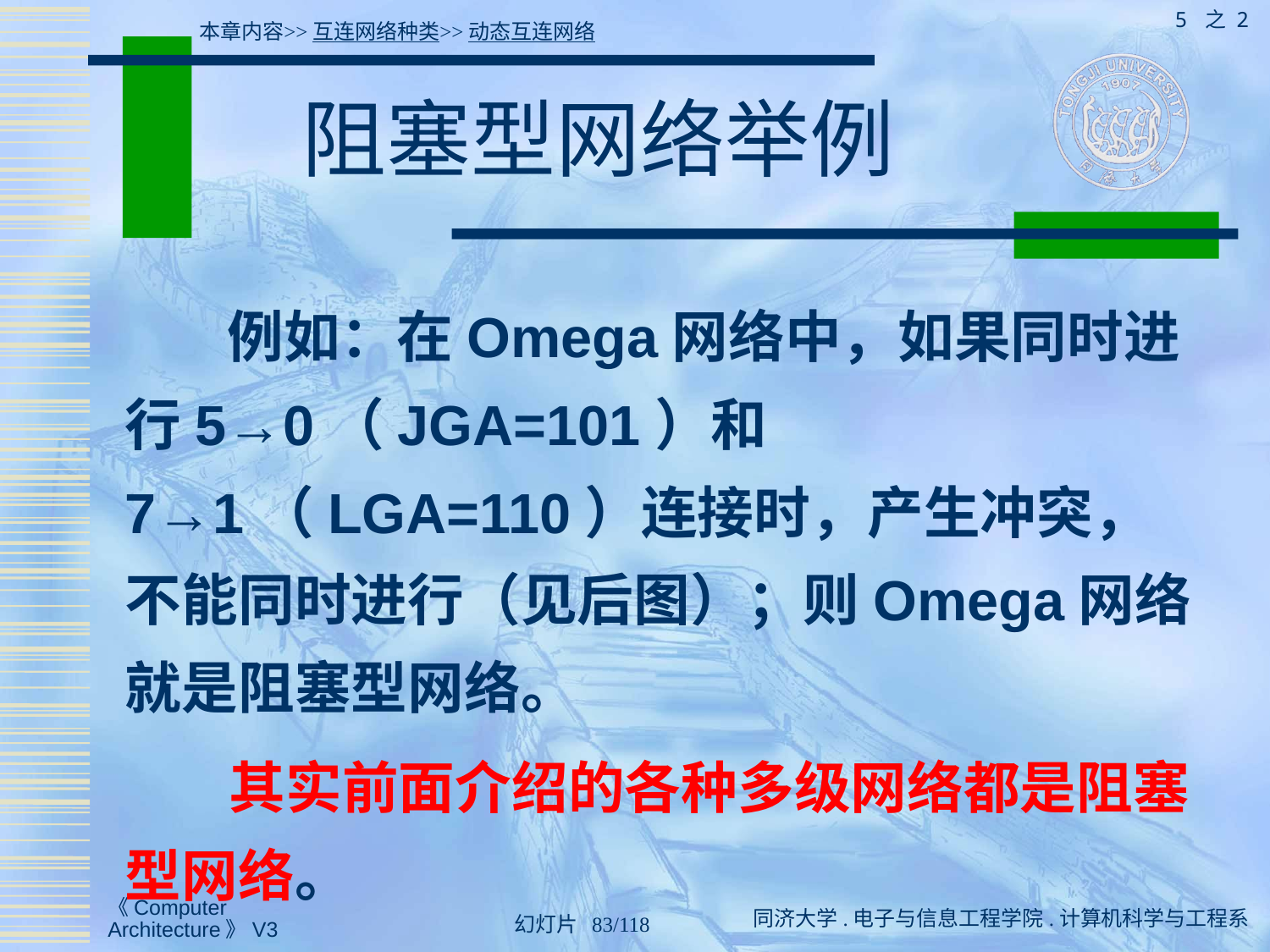

5 之 2
本章内容>>互连网络种类>>动态互连网络
# 阻塞型网络举例
       例如：在Omega网络中，如果同时进行5→0（JGA=101）和7→1（LGA=110）连接时，产生冲突，不能同时进行（见后图）；则Omega网络就是阻塞型网络。
       其实前面介绍的各种多级网络都是阻塞型网络。